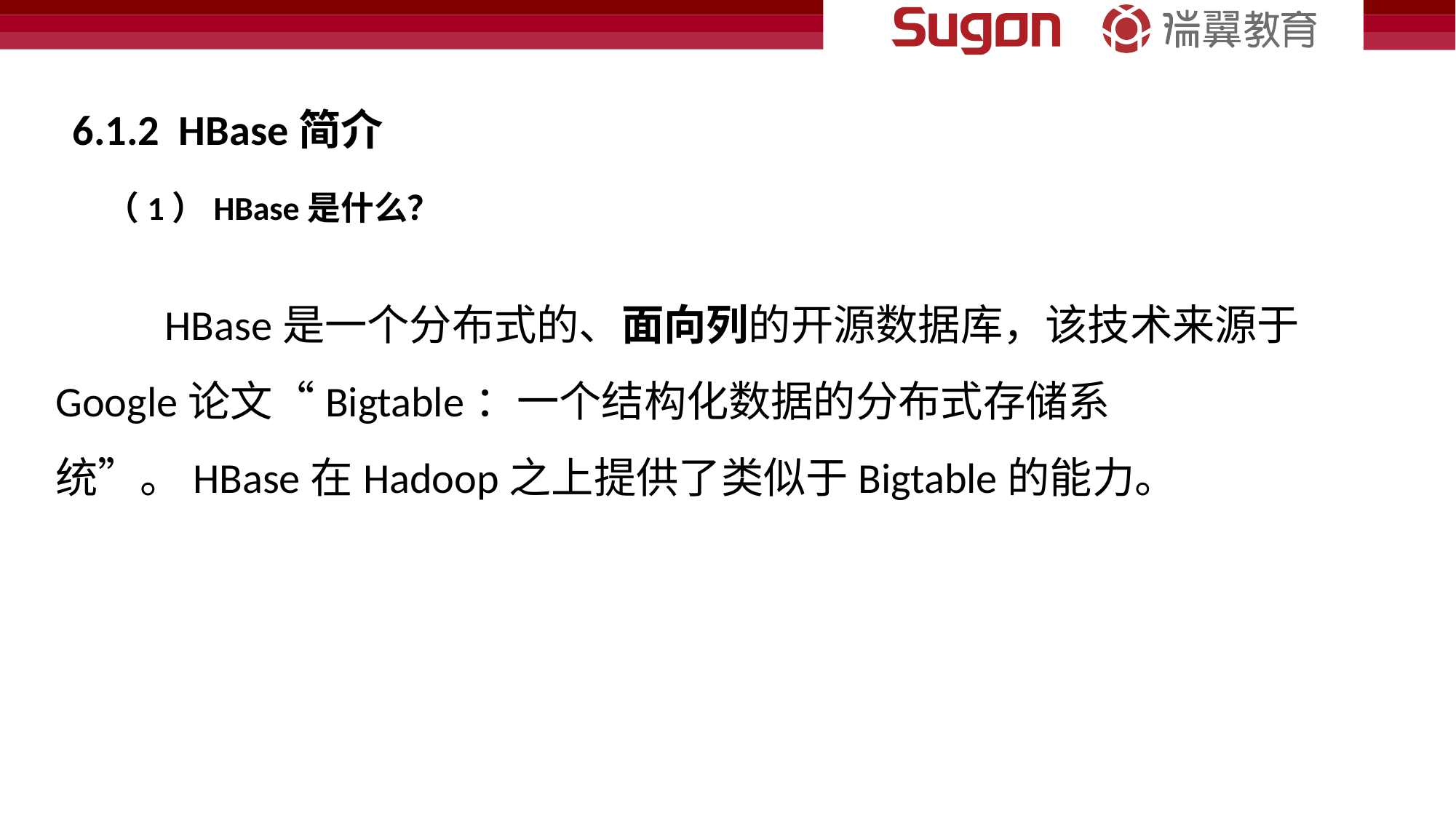

6.1.2  HBase简介
（1）HBase是什么？
	HBase是一个分布式的、面向列的开源数据库，该技术来源于Google论文“Bigtable：一个结构化数据的分布式存储系统”。HBase在Hadoop之上提供了类似于Bigtable的能力。